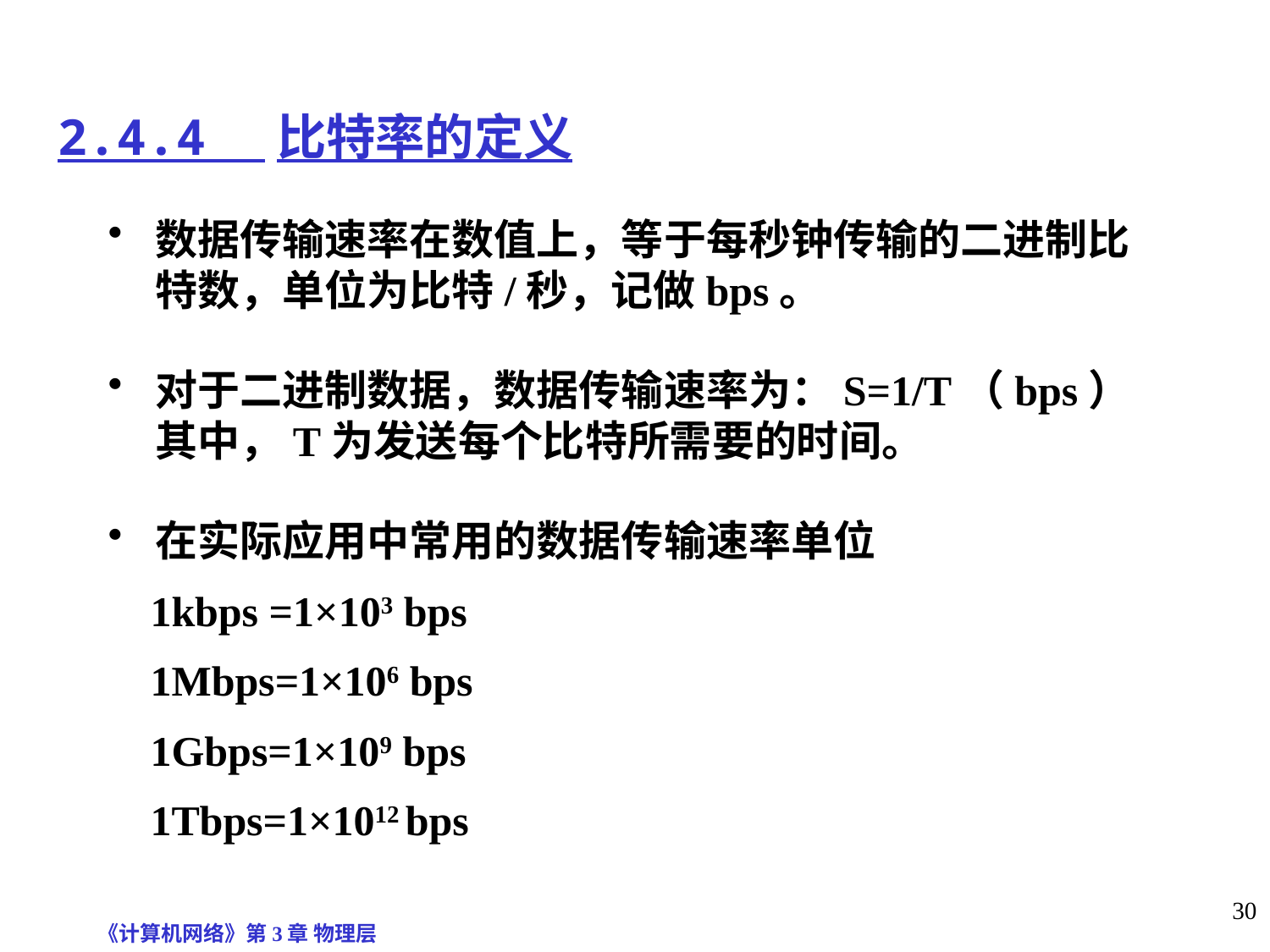

# 2.4.4  比特率的定义
数据传输速率在数值上，等于每秒钟传输的二进制比特数，单位为比特/秒，记做bps。

对于二进制数据，数据传输速率为：S=1/T（bps）其中，T为发送每个比特所需要的时间。

在实际应用中常用的数据传输速率单位
    1kbps =1×103 bps
    1Mbps=1×106 bps
    1Gbps=1×109 bps
    1Tbps=1×1012 bps

《计算机网络》第3章 物理层
30